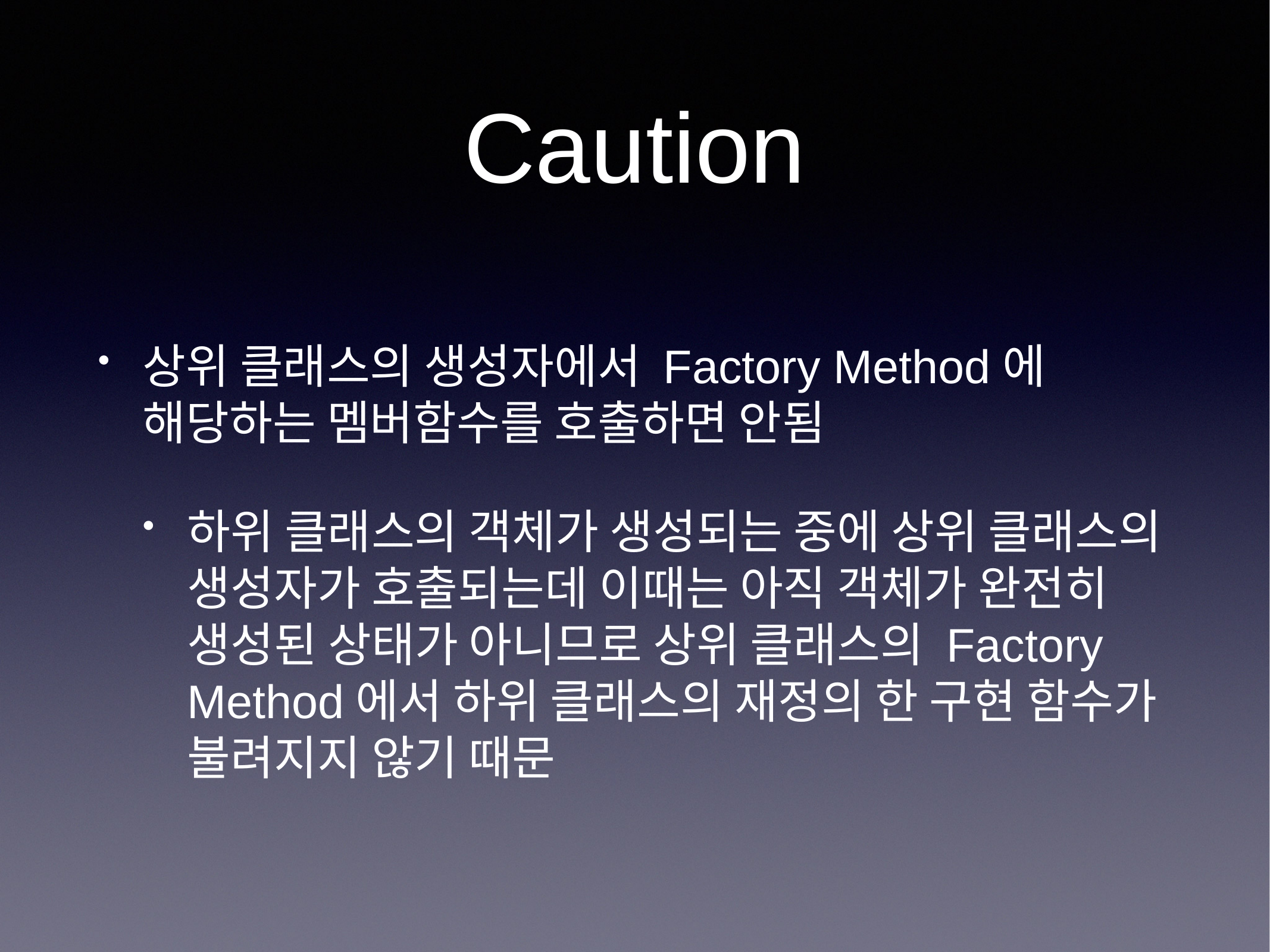

# Caution
상위 클래스의 생성자에서 Factory Method에 해당하는 멤버함수를 호출하면 안됨
하위 클래스의 객체가 생성되는 중에 상위 클래스의 생성자가 호출되는데 이때는 아직 객체가 완전히 생성된 상태가 아니므로 상위 클래스의 Factory Method에서 하위 클래스의 재정의 한 구현 함수가 불려지지 않기 때문